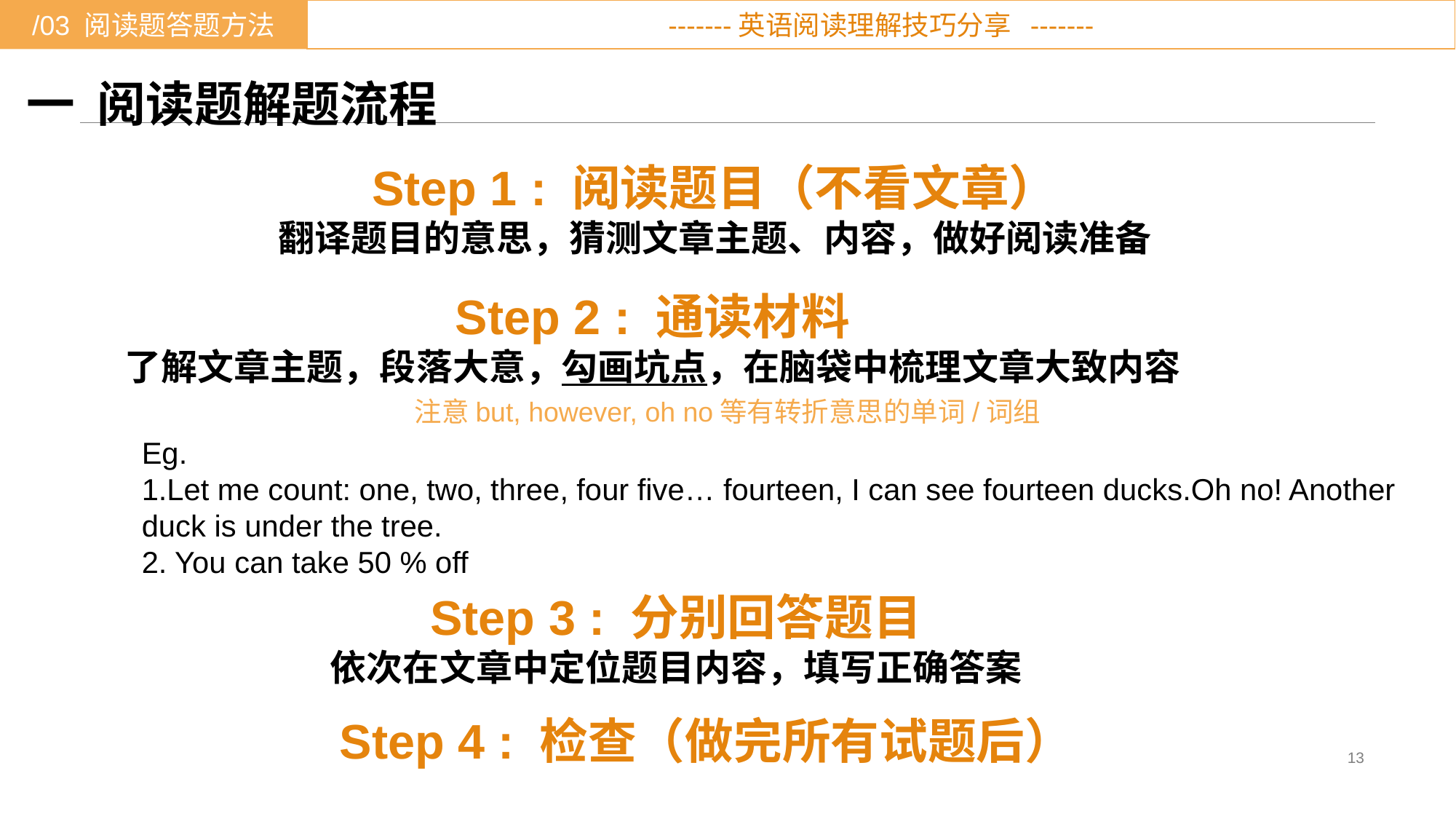

/03 阅读题答题方法
-------英语阅读理解技巧分享  -------
# 一  阅读题解题流程
Step 1 : 阅读题目（不看文章）
翻译题目的意思，猜测文章主题、内容，做好阅读准备
Step 2 : 通读材料
了解文章主题，段落大意，勾画坑点，在脑袋中梳理文章大致内容

注意but, however, oh no等有转折意思的单词/词组
Eg.
1.Let me count: one, two, three, four five… fourteen, I can see fourteen ducks.Oh no! Another
duck is under the tree.
2. You can take 50 % off

Step 3 : 分别回答题目
依次在文章中定位题目内容，填写正确答案
Step 4 : 检查（做完所有试题后）

13